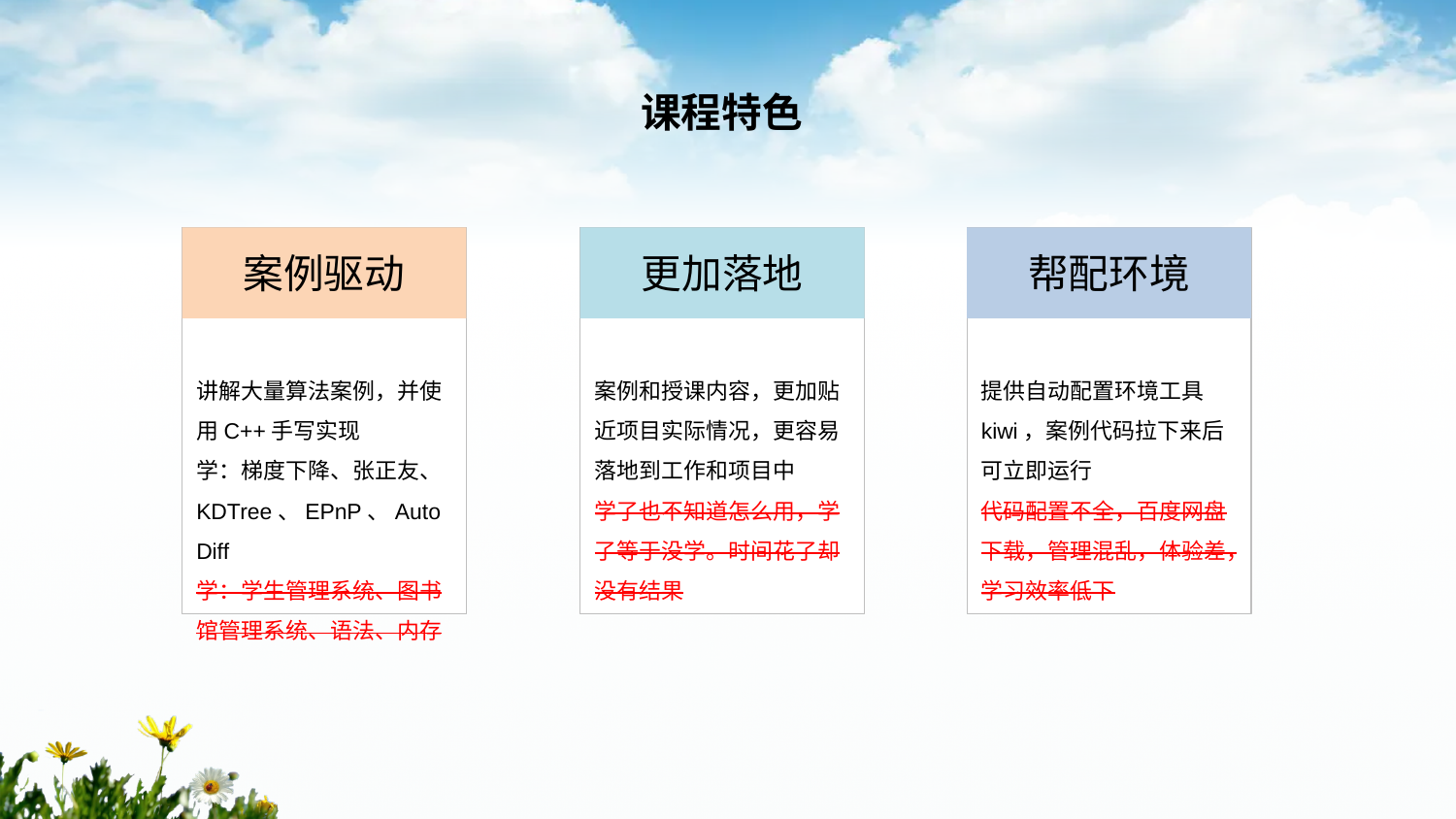

课程特色

案例驱动

更加落地

帮配环境
讲解大量算法案例，并使用C++手写实现
学：梯度下降、张正友、KDTree、EPnP、AutoDiff
学：学生管理系统、图书馆管理系统、语法、内存
案例和授课内容，更加贴近项目实际情况，更容易落地到工作和项目中
学了也不知道怎么用，学了等于没学。时间花了却没有结果
提供自动配置环境工具kiwi，案例代码拉下来后可立即运行
代码配置不全，百度网盘下载，管理混乱，体验差，学习效率低下